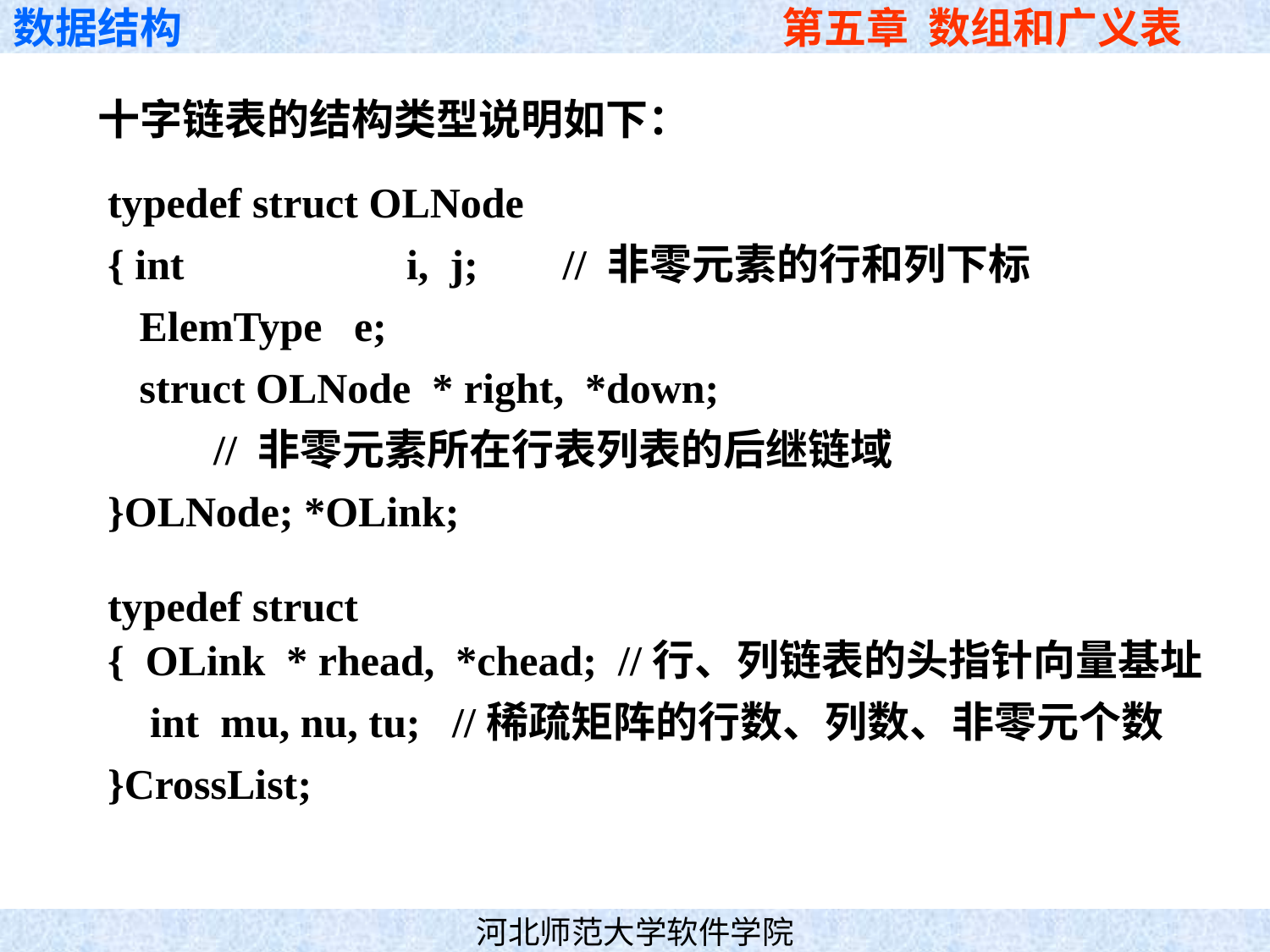

十字链表的结构类型说明如下：
typedef struct OLNode
{ int                     i,  j;        // 非零元素的行和列下标
   ElemType   e;
   struct OLNode  * right,  *down;
          // 非零元素所在行表列表的后继链域
}OLNode; *OLink;

typedef struct
{  OLink  * rhead,  *chead;  //行、列链表的头指针向量基址
    int  mu, nu, tu;   //稀疏矩阵的行数、列数、非零元个数
}CrossList;